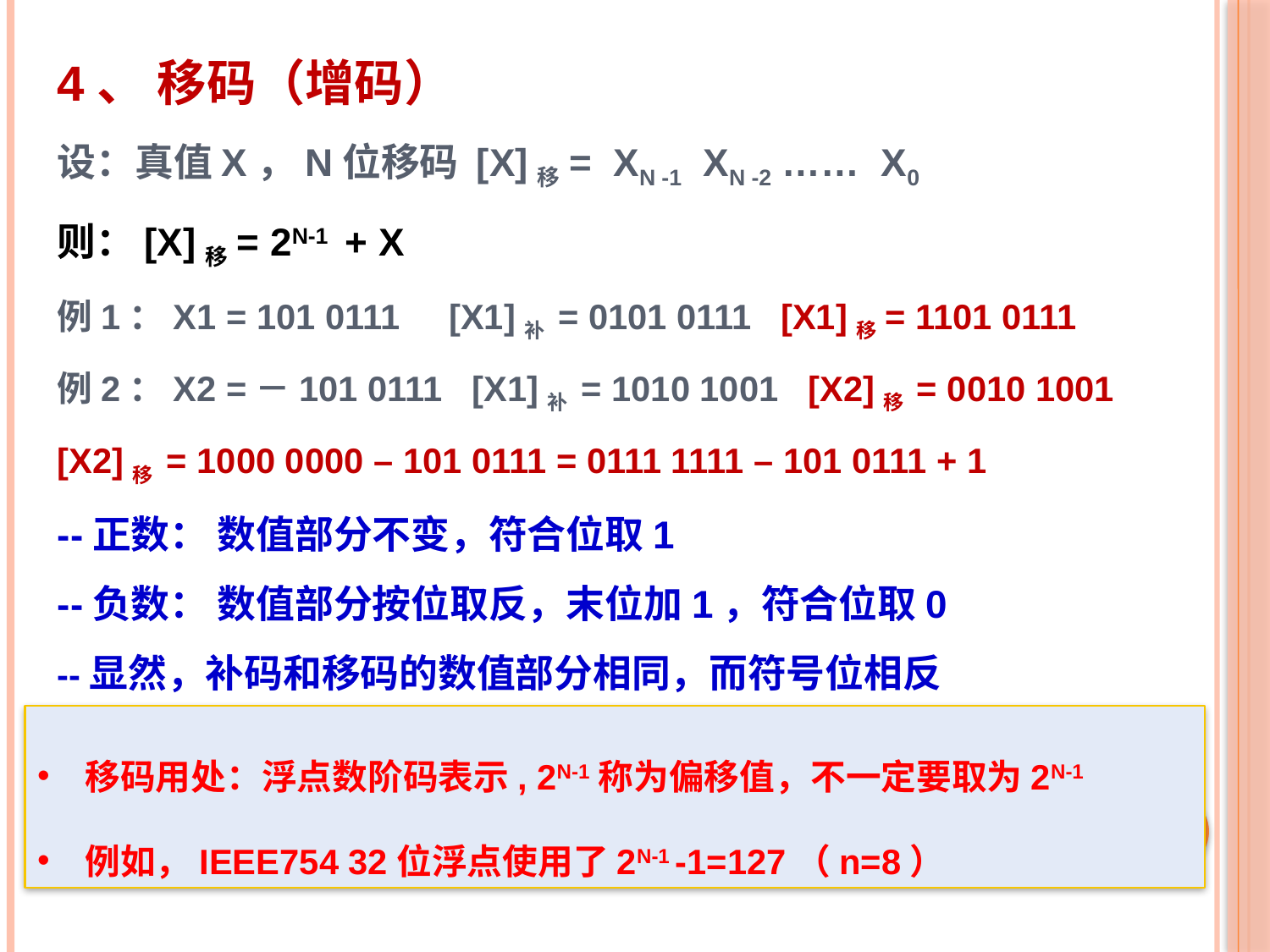

# 4、 移码（增码） 设：真值x，N位移码 [X]移=  XN -1  XN -2 ……  X0 则：[X]移= 2N-1  + x 例1：X1 = 101 0111     [X1]补 = 0101 0111   [X1]移= 1101 0111 例2：X2 =－101 0111   [X1]补 = 1010 1001   [X2]移 = 0010 1001 [X2]移 = 1000 0000 – 101 0111 = 0111 1111 – 101 0111 + 1 --正数： 数值部分不变，符合位取1 --负数： 数值部分按位取反，末位加1，符合位取0 --显然，补码和移码的数值部分相同，而符号位相反
移码用处：浮点数阶码表示, 2N-1称为偏移值，不一定要取为2N-1
例如，IEEE754 32位浮点使用了2N-1 -1=127（n=8）